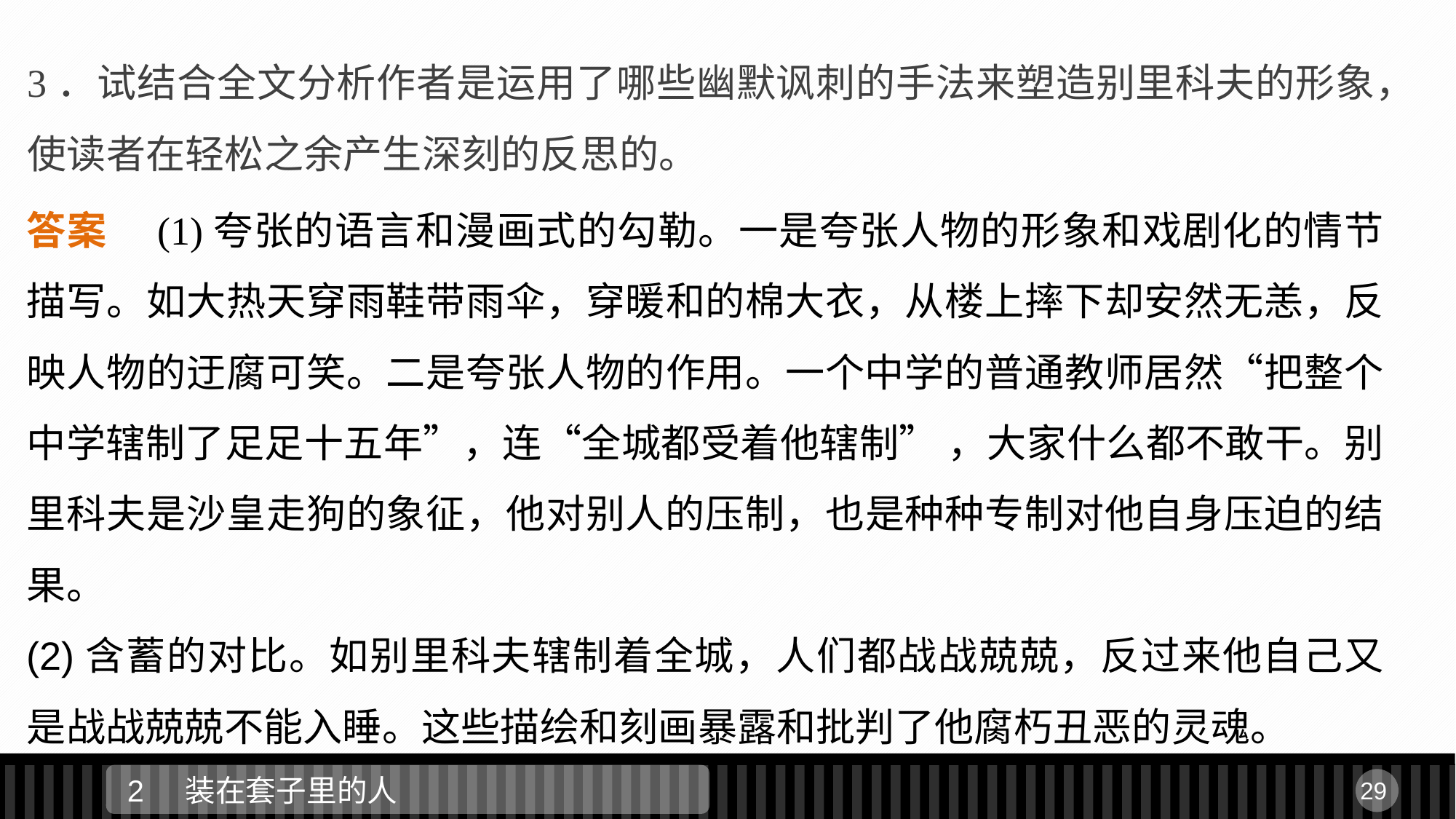

3．试结合全文分析作者是运用了哪些幽默讽刺的手法来塑造别里科夫的形象，使读者在轻松之余产生深刻的反思的。
答案　(1)夸张的语言和漫画式的勾勒。一是夸张人物的形象和戏剧化的情节描写。如大热天穿雨鞋带雨伞，穿暖和的棉大衣，从楼上摔下却安然无恙，反映人物的迂腐可笑。二是夸张人物的作用。一个中学的普通教师居然“把整个中学辖制了足足十五年”，连“全城都受着他辖制” ，大家什么都不敢干。别里科夫是沙皇走狗的象征，他对别人的压制，也是种种专制对他自身压迫的结果。
(2)含蓄的对比。如别里科夫辖制着全城，人们都战战兢兢，反过来他自己又是战战兢兢不能入睡。这些描绘和刻画暴露和批判了他腐朽丑恶的灵魂。